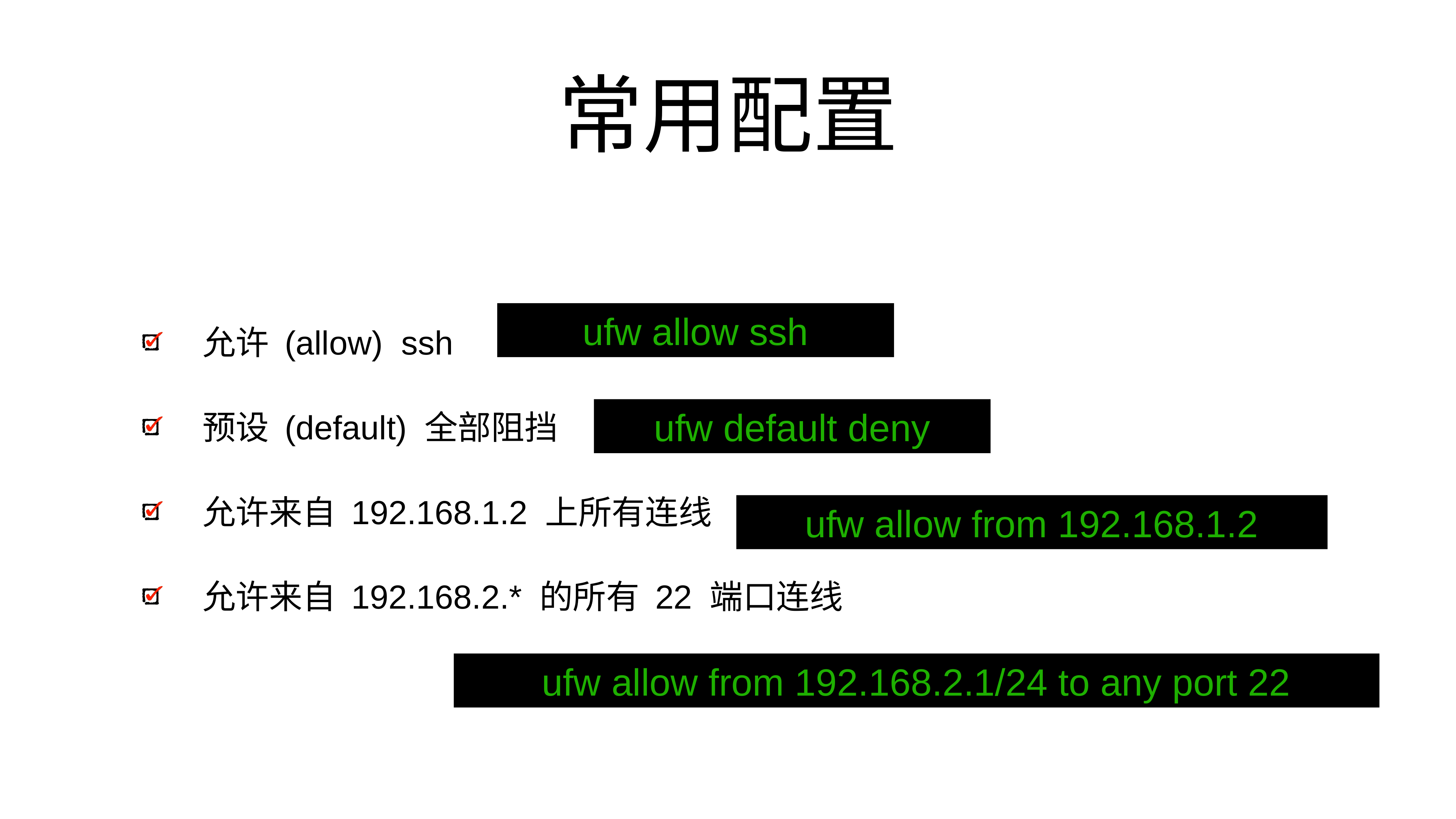

# 常用配置
允许 (allow)  ssh
预设 (default) 全部阻挡
允许来自 192.168.1.2 上所有连线
允许来自 192.168.2.* 的所有 22 端口连线
ufw allow ssh
ufw default deny
ufw allow from 192.168.1.2
ufw allow from 192.168.2.1/24 to any port 22